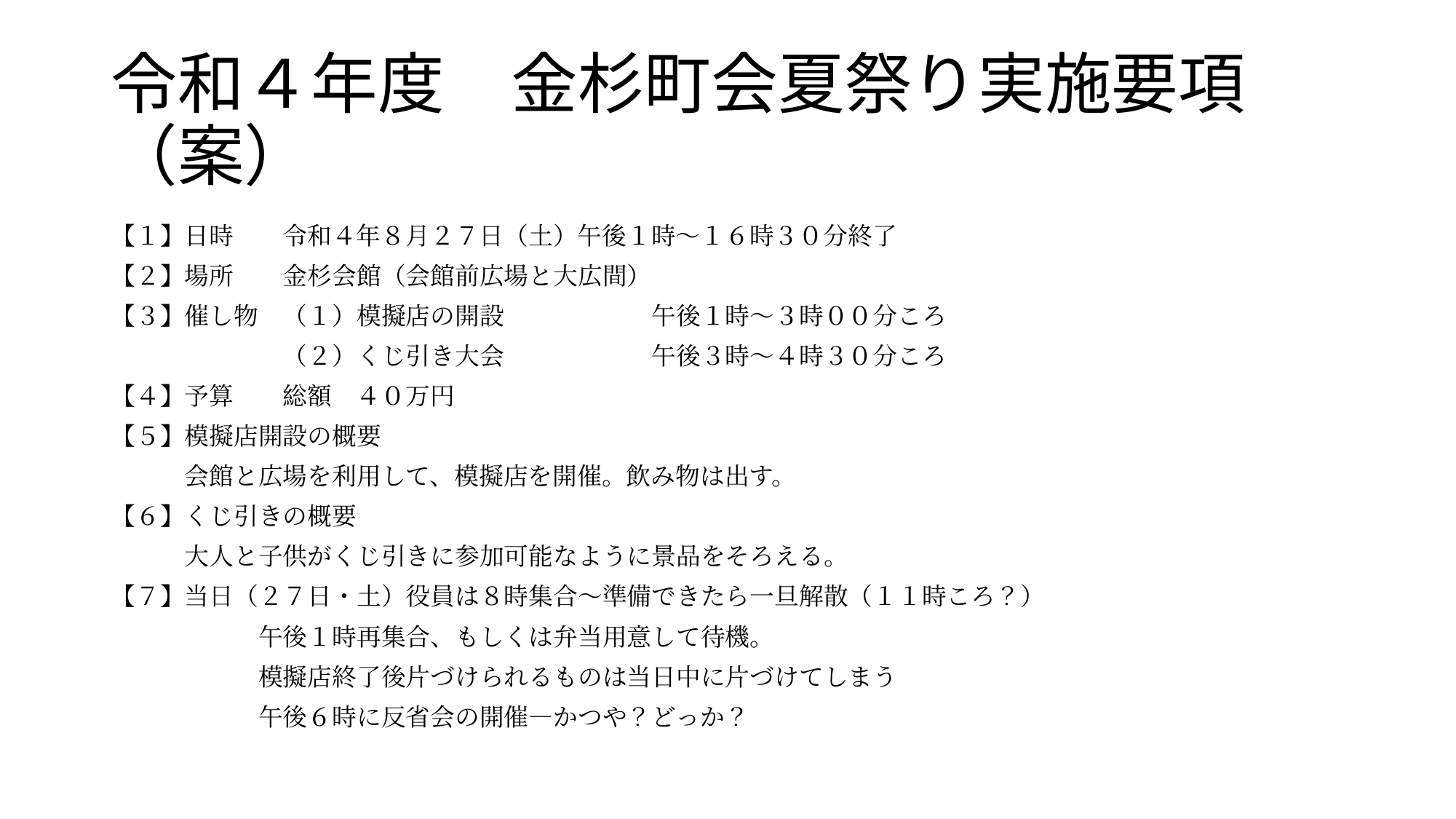

# 令和４年度　金杉町会夏祭り実施要項（案）
【１】日時　　令和４年８月２７日（土）午後１時～１６時３０分終了
【２】場所　　金杉会館（会館前広場と大広間）
【３】催し物　（１）模擬店の開設　　　　　　午後１時～３時００分ころ
　　　　　　　（２）くじ引き大会　　　　　　午後３時～４時３０分ころ
【４】予算　　総額　４０万円
【５】模擬店開設の概要
　　　会館と広場を利用して、模擬店を開催。飲み物は出す。
【６】くじ引きの概要
　　　大人と子供がくじ引きに参加可能なように景品をそろえる。
【７】当日（２７日・土）役員は８時集合～準備できたら一旦解散（１１時ころ？）
　　　　　　午後１時再集合、もしくは弁当用意して待機。
　　　　　　模擬店終了後片づけられるものは当日中に片づけてしまう
　　　　　　午後６時に反省会の開催―かつや？どっか？